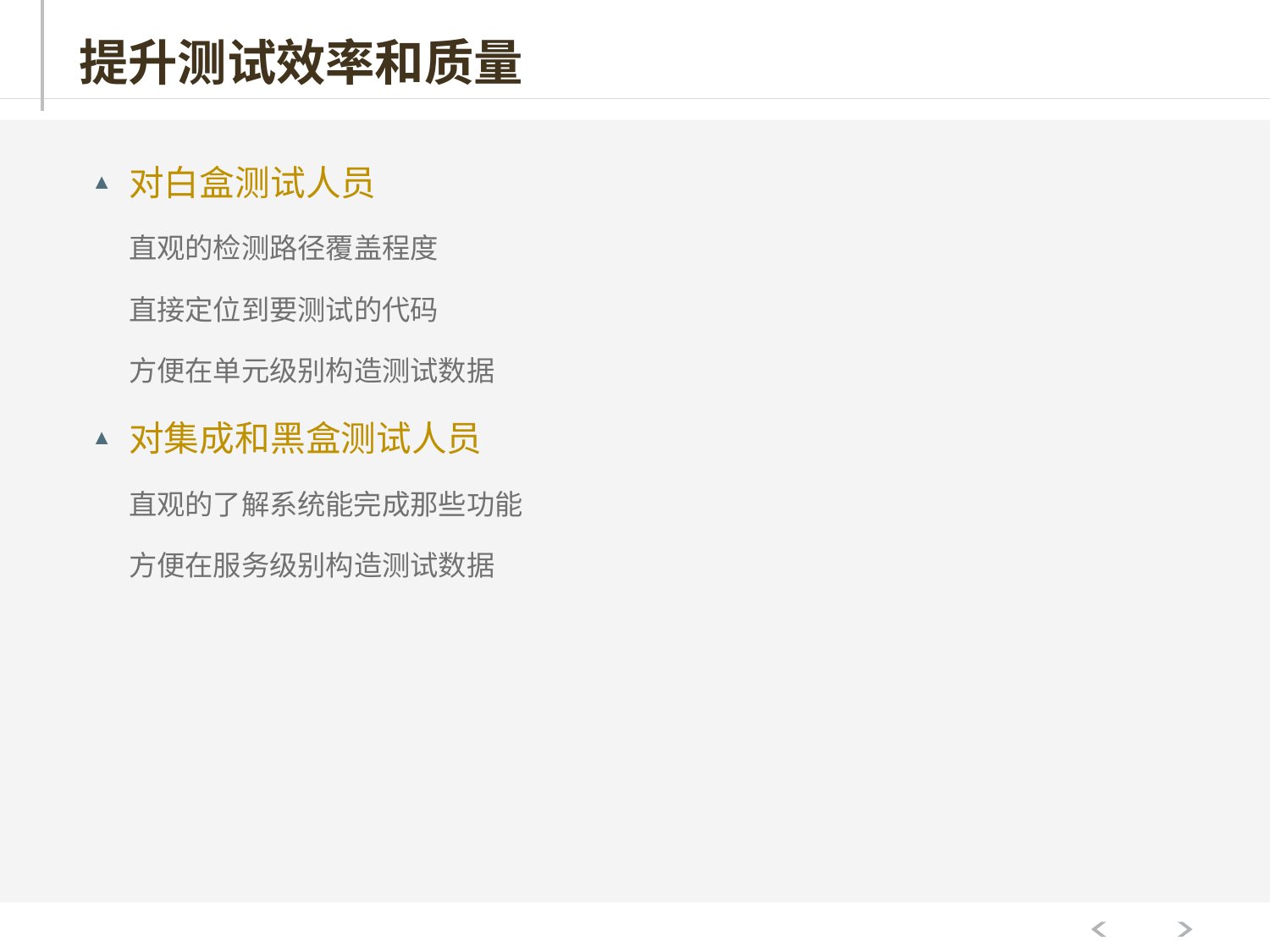

# 提升测试效率和质量
对白盒测试人员
直观的检测路径覆盖程度
直接定位到要测试的代码
方便在单元级别构造测试数据
对集成和黑盒测试人员
直观的了解系统能完成那些功能
方便在服务级别构造测试数据